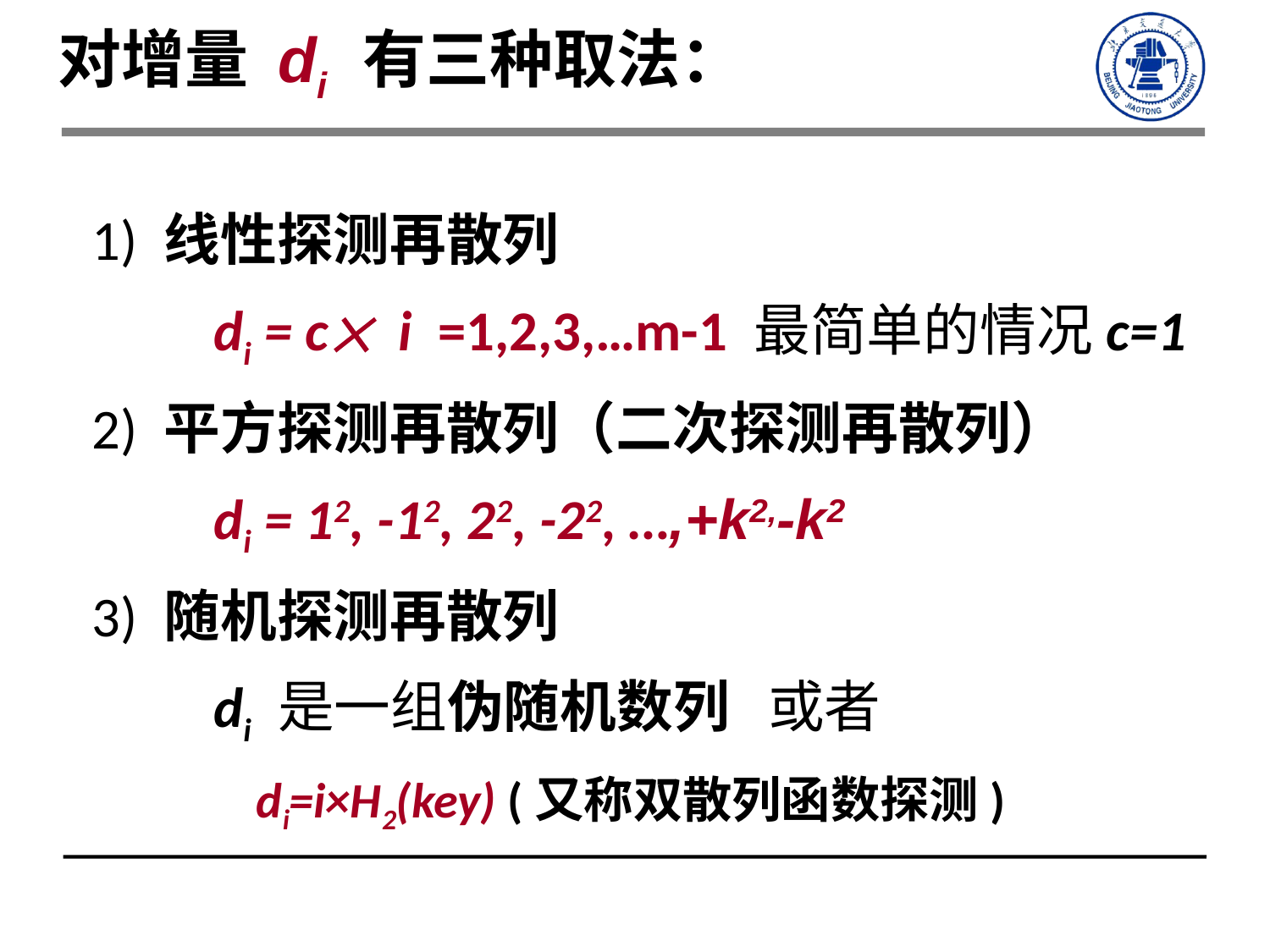

对增量 di  有三种取法：
1) 线性探测再散列
      di = c×  i  =1,2,3,…m-1 最简单的情况c=1
2) 平方探测再散列（二次探测再散列）
      di = 12, -12, 22, -22, …,+k2,-k2
3) 随机探测再散列
      di 是一组伪随机数列   或者
         di=i×H2(key) (又称双散列函数探测)